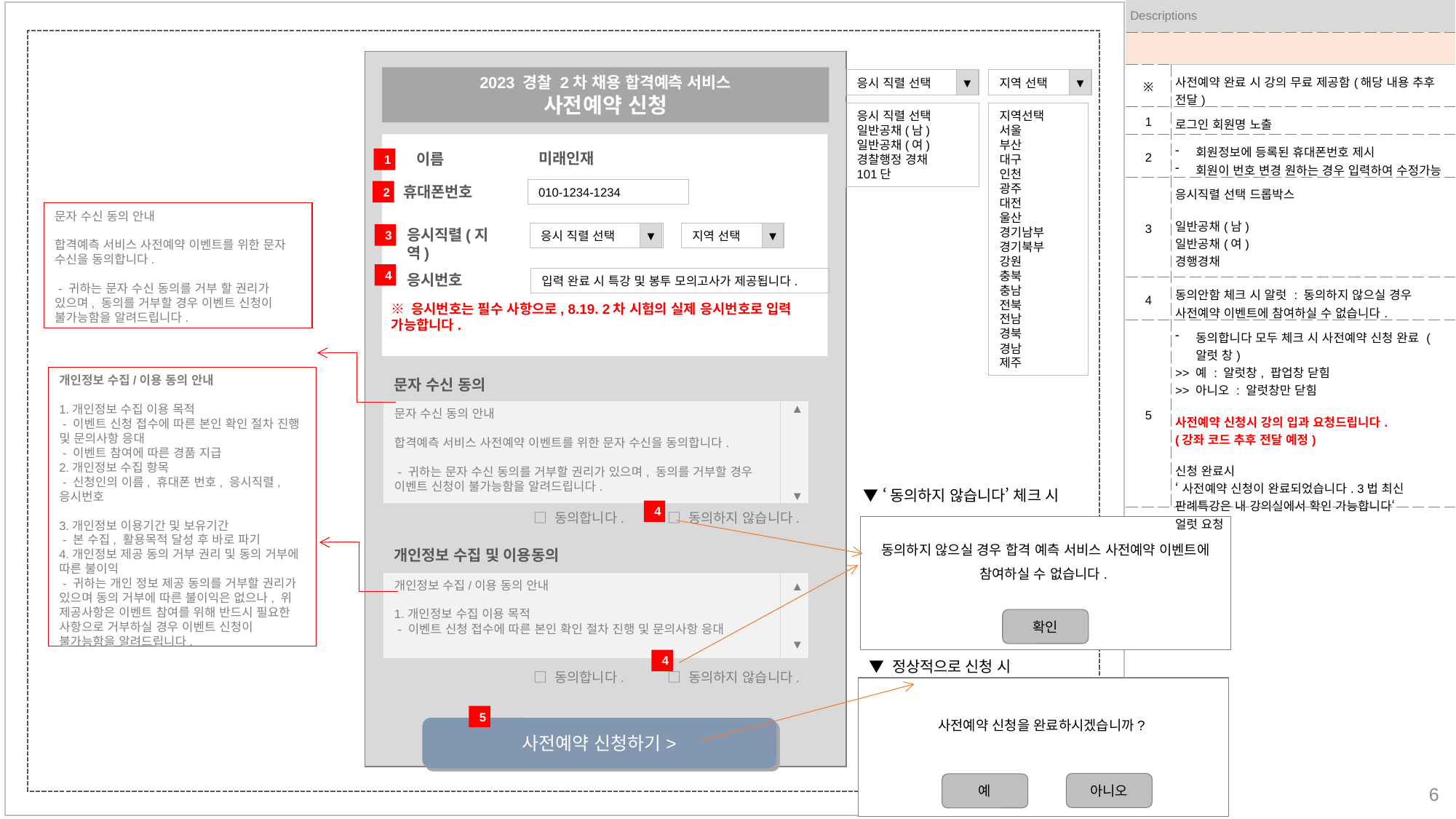

| Descriptions |  |
| --- | --- |
|  |  |
| ※ | 사전예약 완료 시 강의 무료 제공함(해당 내용 추후 전달) |
| 1 | 로그인 회원명 노출 |
| 2 | 회원정보에 등록된 휴대폰번호 제시 회원이 번호 변경 원하는 경우 입력하여 수정가능 |
| 3 | 응시직렬 선택 드롭박스 일반공채(남) 일반공채(여) 경행경채 |
| 4 | 동의안함 체크 시 알럿 : 동의하지 않으실 경우 사전예약 이벤트에 참여하실 수 없습니다. |
| 5 | 동의합니다 모두 체크 시 사전예약 신청 완료 (알럿 창) >> 예 : 알럿창, 팝업창 닫힘 >> 아니오 : 알럿창만 닫힘 사전예약 신청시 강의 입과 요청드립니다. (강좌 코드 추후 전달 예정) 신청 완료시 ‘사전예약 신청이 완료되었습니다. 3법 최신 판례특강은 내 강의실에서 확인 가능합니다‘ 얼럿 요청 |

2023 경찰 2차 채용 합격예측 서비스
사전예약 신청
응시 직렬 선택
▼
지역 선택
▼
응시 직렬 선택
일반공채(남)
일반공채(여)
경찰행정 경채
101단
지역선택
서울
부산
대구
인천
광주
대전
울산
경기남부
경기북부
강원
충북
충남
전북
전남
경북
경남
제주

미래인재
이름
1
휴대폰번호
010-1234-1234
2
문자 수신 동의 안내
합격예측 서비스 사전예약 이벤트를 위한 문자 수신을 동의합니다.

 - 귀하는 문자 수신 동의를 거부 할 권리가 있으며, 동의를 거부할 경우 이벤트 신청이 불가능함을 알려드립니다.
응시직렬(지역)
응시 직렬 선택
▼
지역 선택
▼
3
4
응시번호
입력 완료 시 특강 및 봉투 모의고사가 제공됩니다.
※ 응시번호는 필수 사항으로, 8.19. 2차 시험의 실제 응시번호로 입력 가능합니다.
개인정보 수집/이용 동의 안내
1.개인정보 수집 이용 목적
 - 이벤트 신청 접수에 따른 본인 확인 절차 진행 및 문의사항 응대
 - 이벤트 참여에 따른 경품 지급
2.개인정보 수집 항목
 - 신청인의 이름, 휴대폰 번호, 응시직렬, 응시번호

3.개인정보 이용기간 및 보유기간
 - 본 수집, 활용목적 달성 후 바로 파기
4.개인정보 제공 동의 거부 권리 및 동의 거부에 따른 불이익
 - 귀하는 개인 정보 제공 동의를 거부할 권리가 있으며 동의 거부에 따른 불이익은 없으나, 위 제공사항은 이벤트 참여를 위해 반드시 필요한 사항으로 거부하실 경우 이벤트 신청이 불가능함을 알려드립니다.
문자 수신 동의
문자 수신 동의 안내
합격예측 서비스 사전예약 이벤트를 위한 문자 수신을 동의합니다.

 - 귀하는 문자 수신 동의를 거부할 권리가 있으며, 동의를 거부할 경우 이벤트 신청이 불가능함을 알려드립니다.

▲

▼
▼ ‘동의하지 않습니다’ 체크 시
4
□ 동의합니다.
□ 동의하지 않습니다.

동의하지 않으실 경우 합격 예측 서비스 사전예약 이벤트에 참여하실 수 없습니다.
개인정보 수집 및 이용동의
개인정보 수집/이용 동의 안내
1.개인정보 수집 이용 목적
 - 이벤트 신청 접수에 따른 본인 확인 절차 진행 및 문의사항 응대
▲

▼
확인
4
▼ 정상적으로 신청 시
□ 동의합니다.
□ 동의하지 않습니다.

사전예약 신청을 완료하시겠습니까?
5
사전예약 신청하기>
6
아니오
예